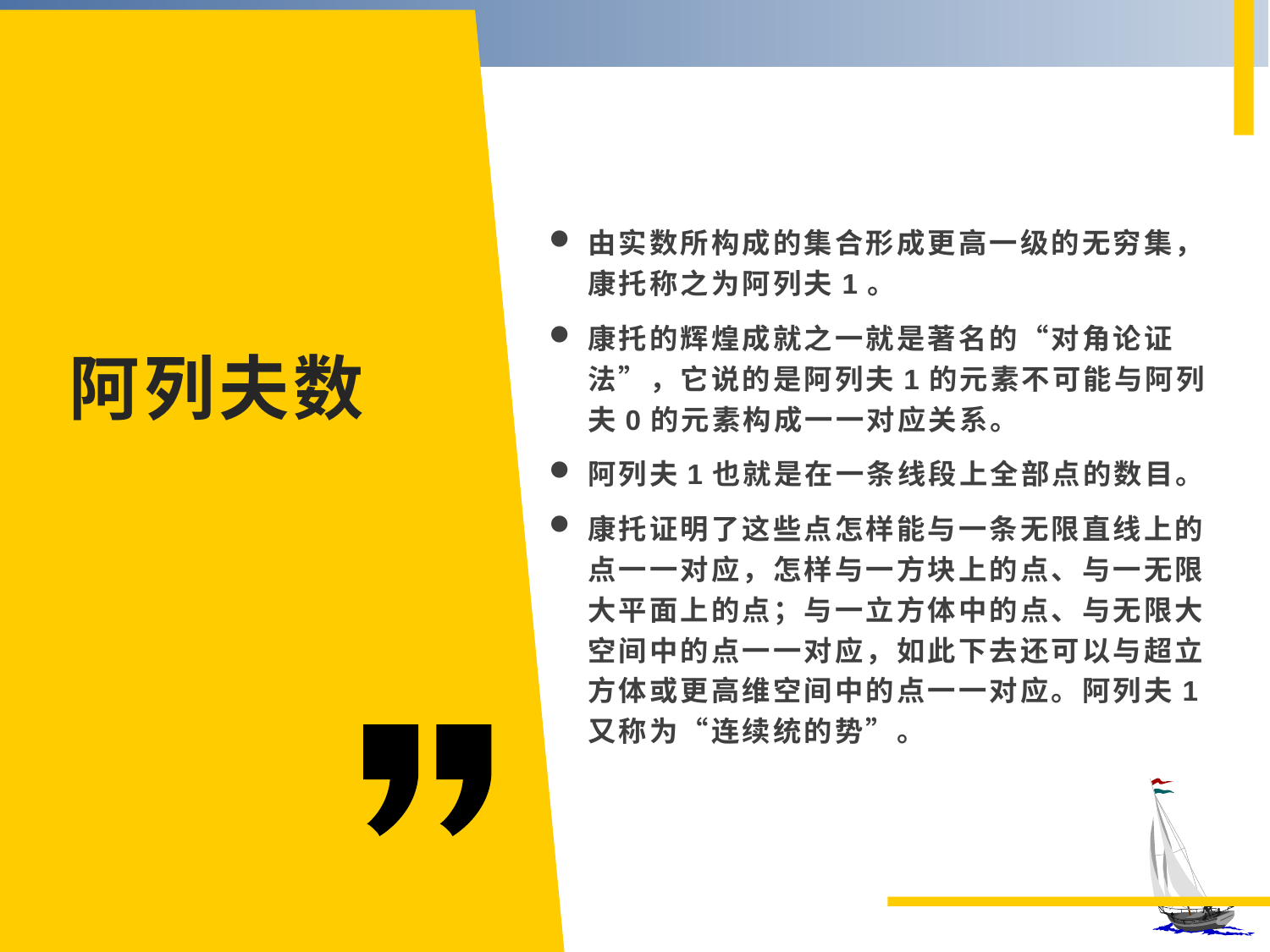

由实数所构成的集合形成更高一级的无穷集，康托称之为阿列夫1。
康托的辉煌成就之一就是著名的“对角论证法”，它说的是阿列夫1的元素不可能与阿列夫0的元素构成一一对应关系。
阿列夫1也就是在一条线段上全部点的数目。
康托证明了这些点怎样能与一条无限直线上的点一一对应，怎样与一方块上的点、与一无限大平面上的点；与一立方体中的点、与无限大空间中的点一一对应，如此下去还可以与超立方体或更高维空间中的点一一对应。阿列夫1又称为“连续统的势”。
阿列夫数